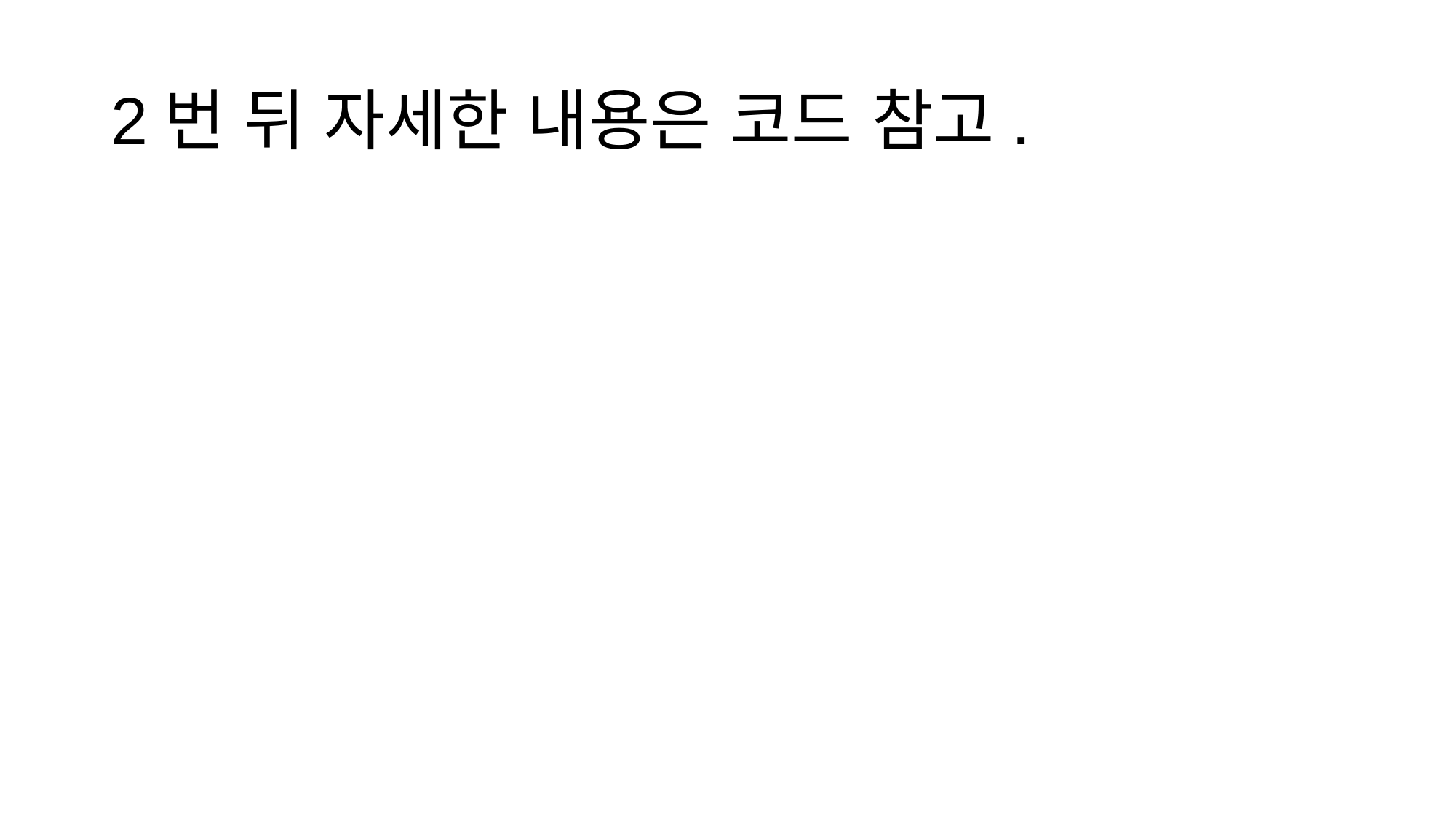

# 2번 뒤 자세한 내용은 코드 참고.